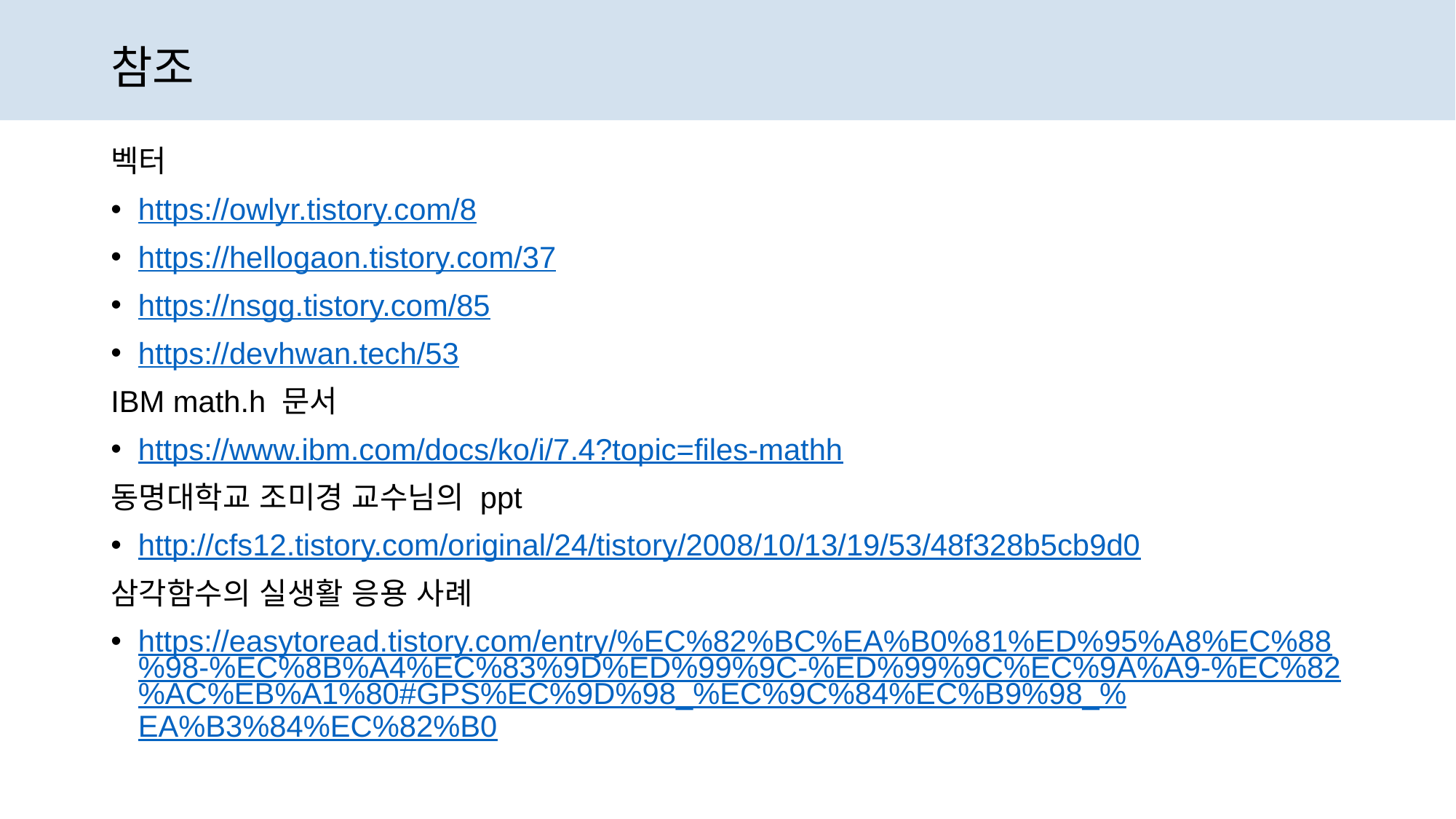

# 참조
벡터
https://owlyr.tistory.com/8
https://hellogaon.tistory.com/37
https://nsgg.tistory.com/85
https://devhwan.tech/53
IBM math.h 문서
https://www.ibm.com/docs/ko/i/7.4?topic=files-mathh
동명대학교 조미경 교수님의 ppt
http://cfs12.tistory.com/original/24/tistory/2008/10/13/19/53/48f328b5cb9d0
삼각함수의 실생활 응용 사례
https://easytoread.tistory.com/entry/%EC%82%BC%EA%B0%81%ED%95%A8%EC%88%98-%EC%8B%A4%EC%83%9D%ED%99%9C-%ED%99%9C%EC%9A%A9-%EC%82%AC%EB%A1%80#GPS%EC%9D%98_%EC%9C%84%EC%B9%98_%EA%B3%84%EC%82%B0